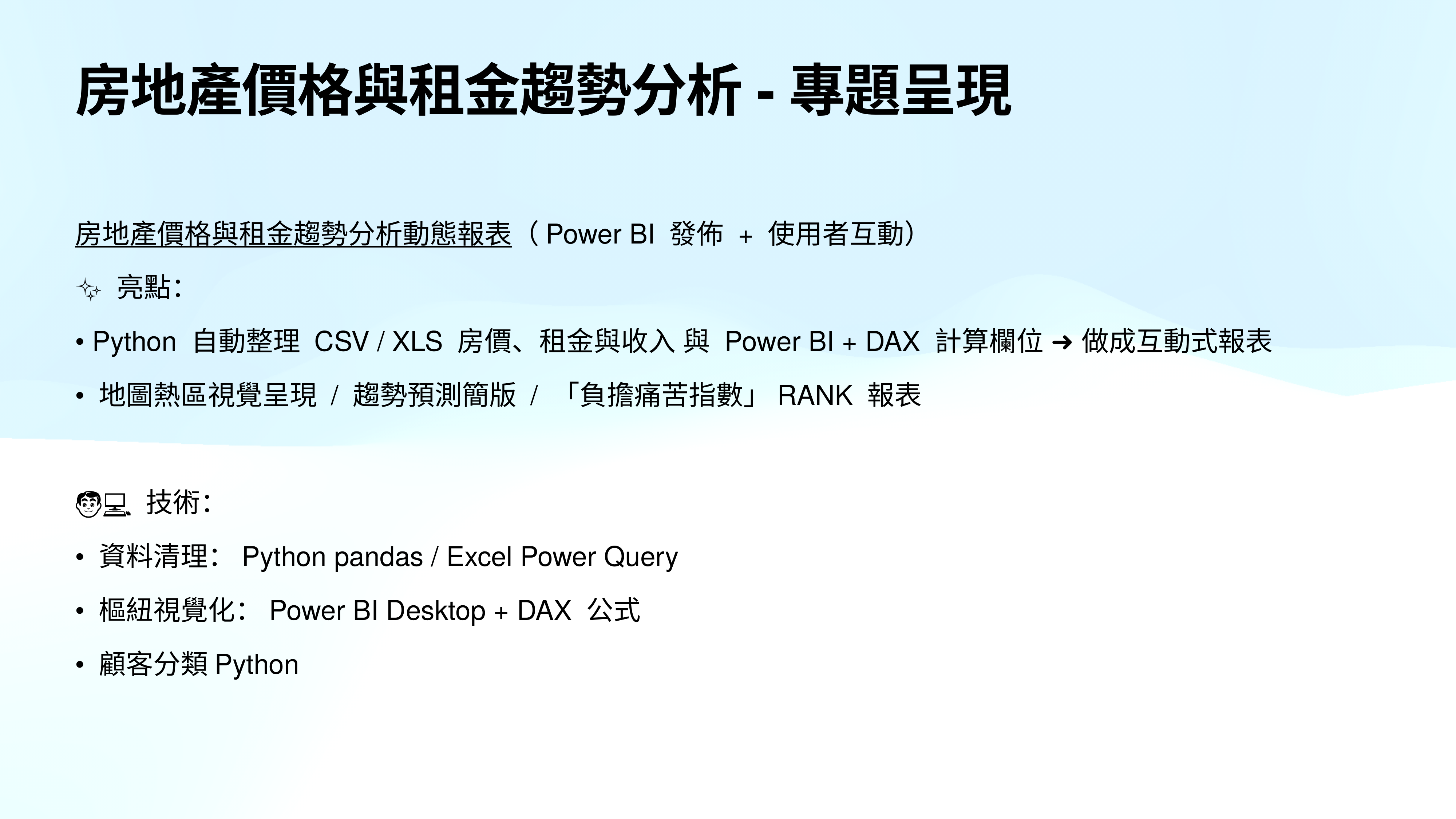

# 房地產價格與租金趨勢分析-專題呈現
房地產價格與租金趨勢分析動態報表（Power BI 發佈 + 使用者互動）
✨ 亮點：
• Python 自動整理 CSV / XLS 房價、租金與收入 與 Power BI + DAX 計算欄位 ➜ 做成互動式報表
• 地圖熱區視覺呈現 / 趨勢預測簡版 / 「負擔痛苦指數」RANK 報表

👨‍💻 技術：
• 資料清理：Python pandas / Excel Power Query
• 樞紐視覺化：Power BI Desktop + DAX 公式
• 顧客分類Python